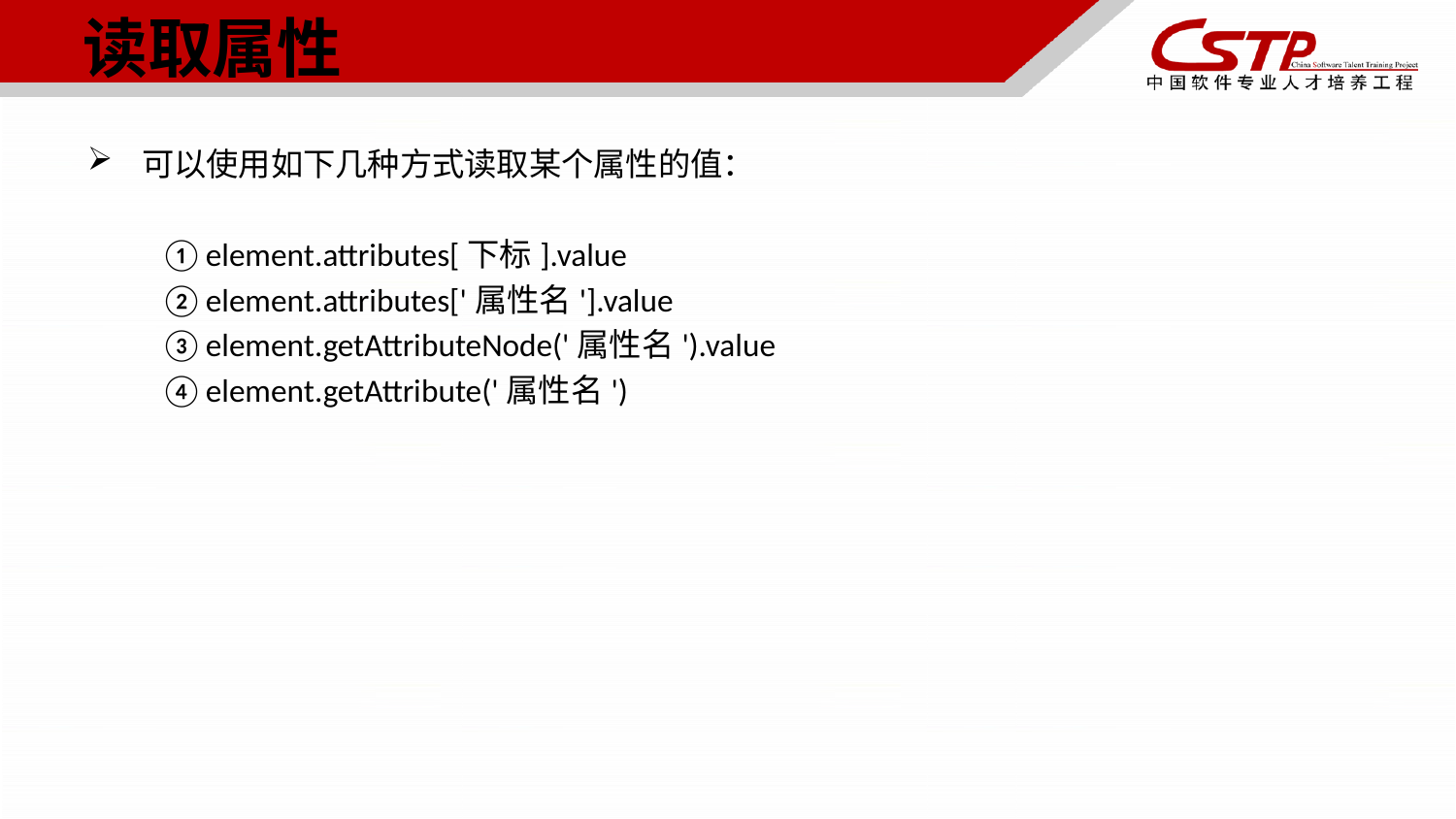

# 读取属性
可以使用如下几种方式读取某个属性的值：

element.attributes[下标].value
element.attributes['属性名'].value
element.getAttributeNode('属性名').value
element.getAttribute('属性名')